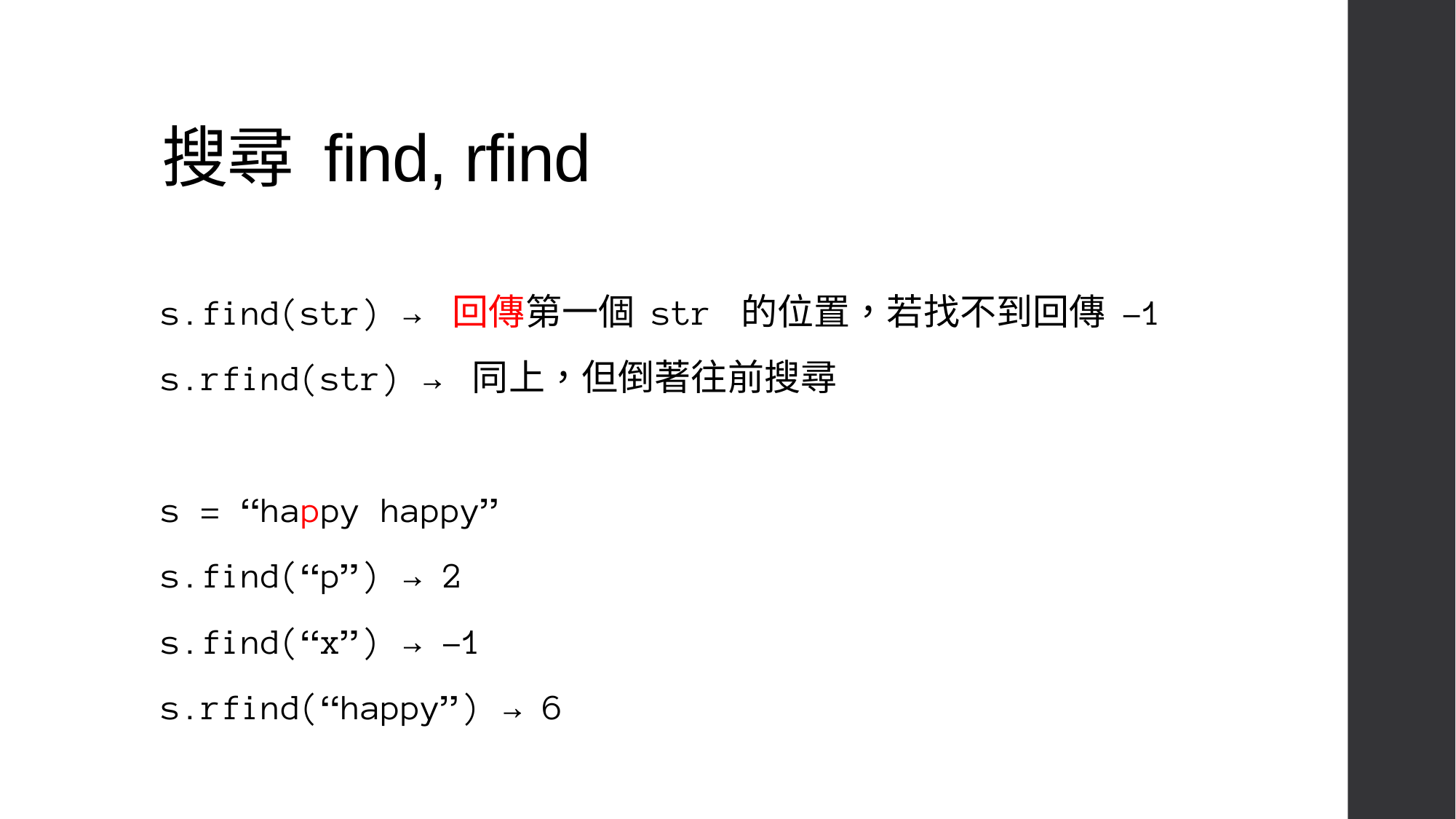

# 搜尋 find, rfind

s.find(str) → 回傳第一個 str 的位置，若找不到回傳 -1
s.rfind(str) → 同上，但倒著往前搜尋

s = “happy happy”
s.find(“p”) → 2
s.find(“x”) → -1
s.rfind(“happy”) → 6